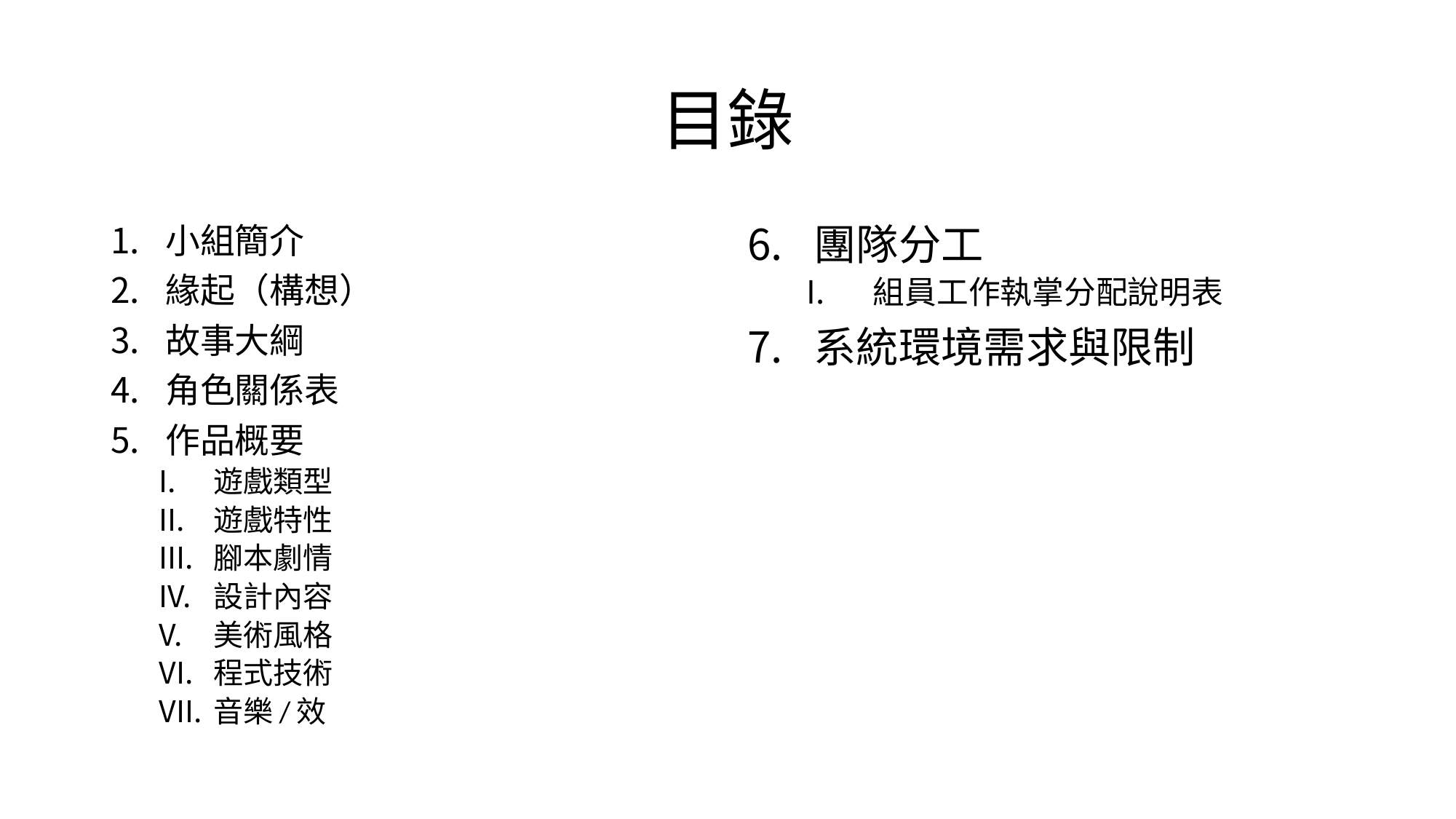

# 目錄
小組簡介
緣起（構想）
故事大綱
角色關係表
作品概要
遊戲類型
遊戲特性
腳本劇情
設計內容
美術風格
程式技術
音樂/效
團隊分工
組員工作執掌分配說明表
系統環境需求與限制